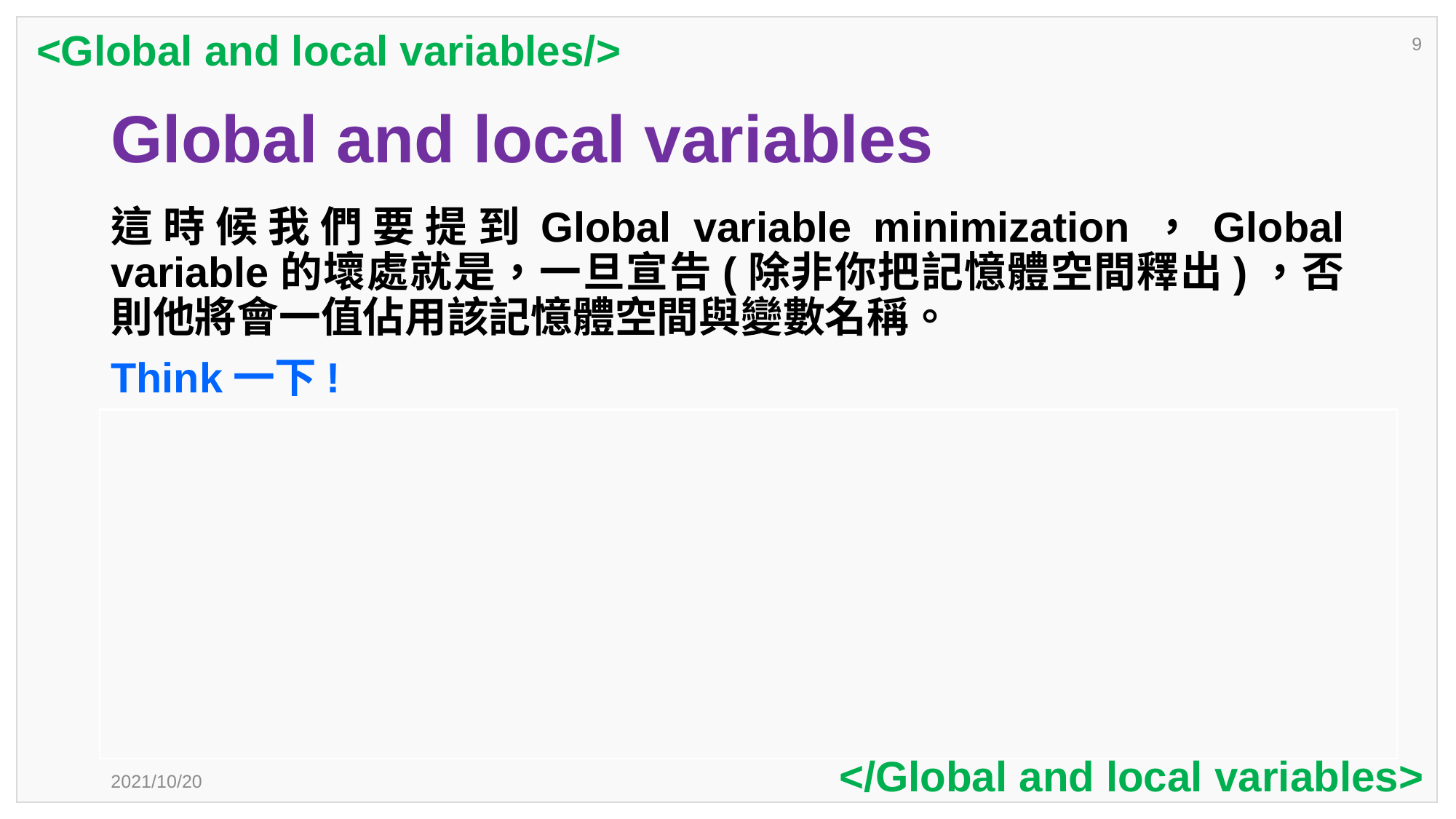

<Global and local variables/>
9
# Global and local variables
這時候我們要提到Global variable minimization，Global variable的壞處就是，一旦宣告(除非你把記憶體空間釋出)，否則他將會一值佔用該記憶體空間與變數名稱。
Think一下!
以下彙整了Global variable的問題:
使用大量的記憶體空間、
Function如果過份依賴global variable很難以再利用、
萬一是global variable有bug，你將會花費大量時間在修程式、
如果你更改global variable的數值，你必須確定所有用到此變數的function不會因而產生bug。

</Global and local variables>
2021/10/20